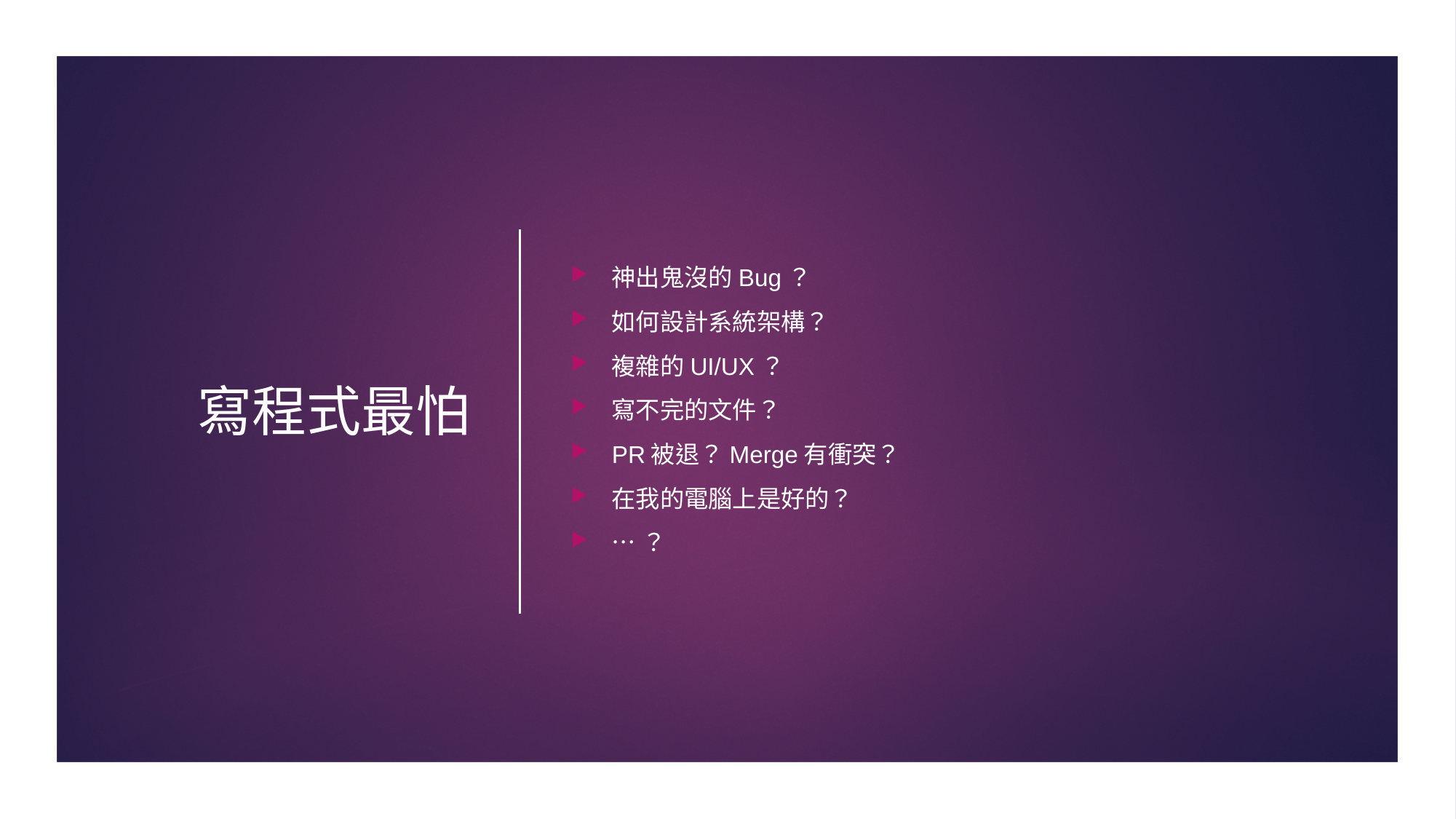

# 寫程式最怕
神出鬼沒的Bug？
如何設計系統架構？
複雜的UI/UX？
寫不完的文件？
PR被退？Merge有衝突？
在我的電腦上是好的？
…？